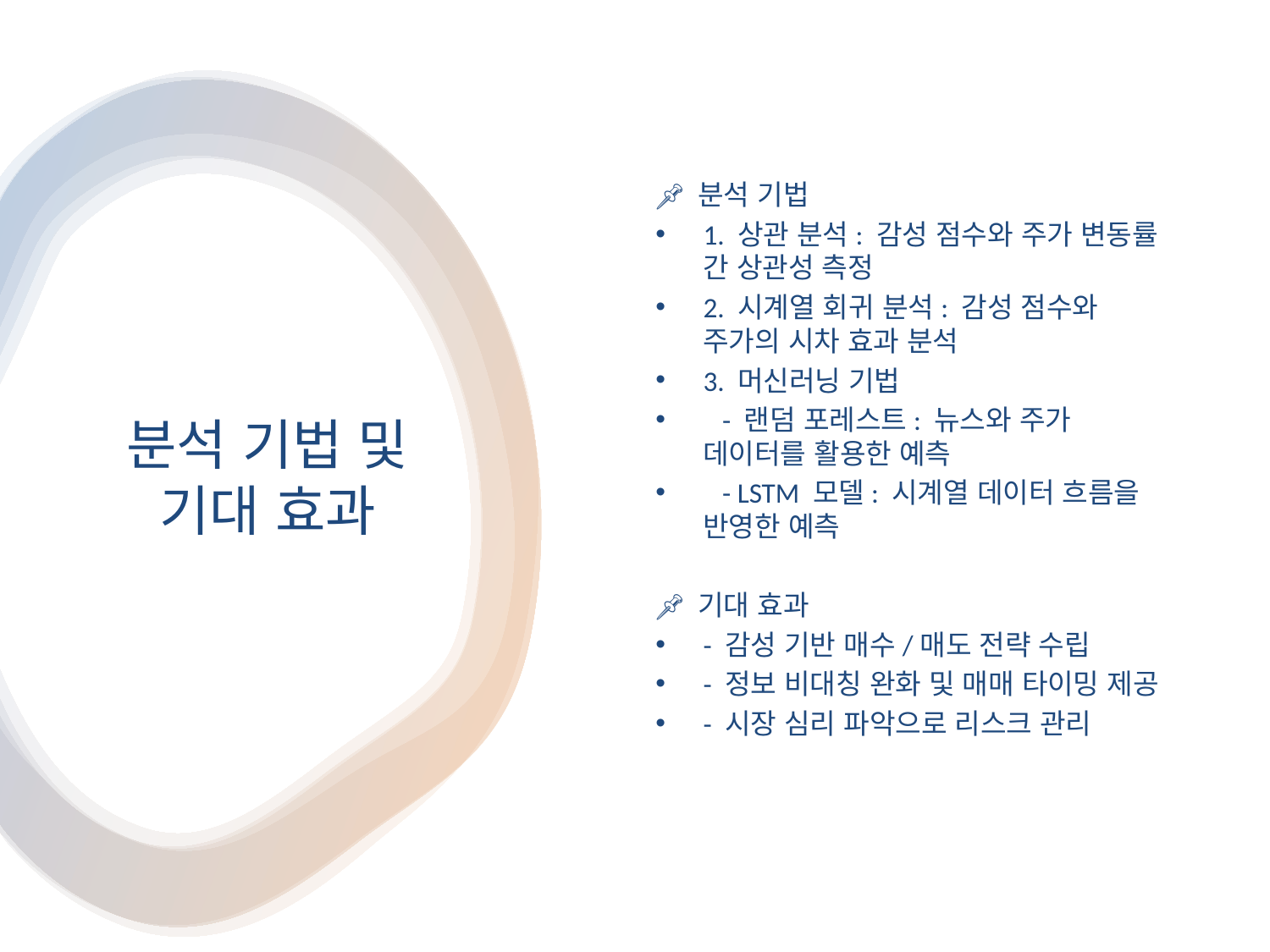

📌 분석 기법
1. 상관 분석: 감성 점수와 주가 변동률 간 상관성 측정
2. 시계열 회귀 분석: 감성 점수와 주가의 시차 효과 분석
3. 머신러닝 기법
   - 랜덤 포레스트: 뉴스와 주가 데이터를 활용한 예측
   - LSTM 모델: 시계열 데이터 흐름을 반영한 예측

📌 기대 효과
- 감성 기반 매수/매도 전략 수립
- 정보 비대칭 완화 및 매매 타이밍 제공
- 시장 심리 파악으로 리스크 관리

# 분석 기법 및 기대 효과